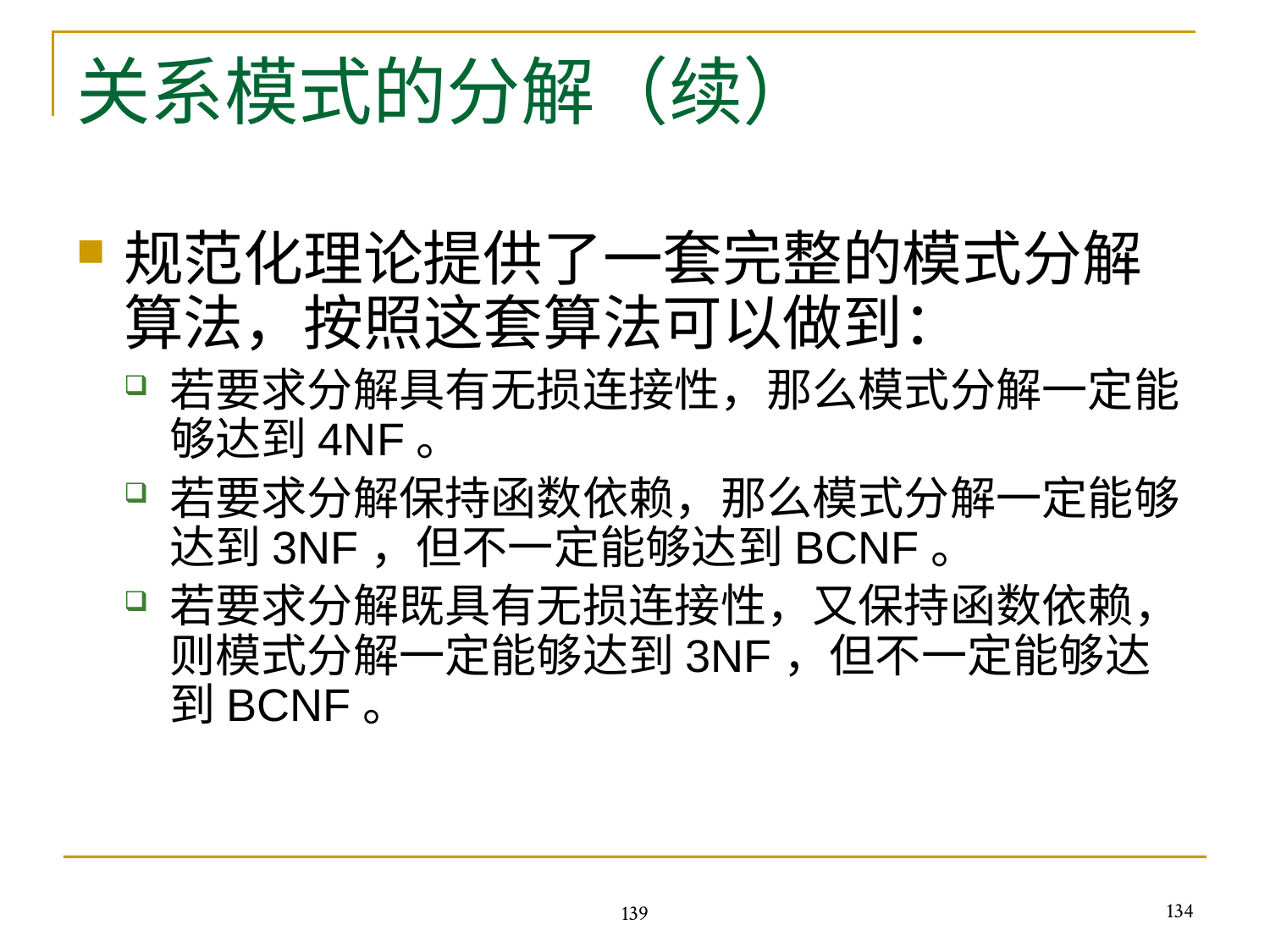

# 关系模式的分解（续）
规范化理论提供了一套完整的模式分解算法，按照这套算法可以做到：
若要求分解具有无损连接性，那么模式分解一定能够达到4NF。
若要求分解保持函数依赖，那么模式分解一定能够达到3NF，但不一定能够达到BCNF。
若要求分解既具有无损连接性，又保持函数依赖，则模式分解一定能够达到3NF，但不一定能够达到BCNF。
134
139